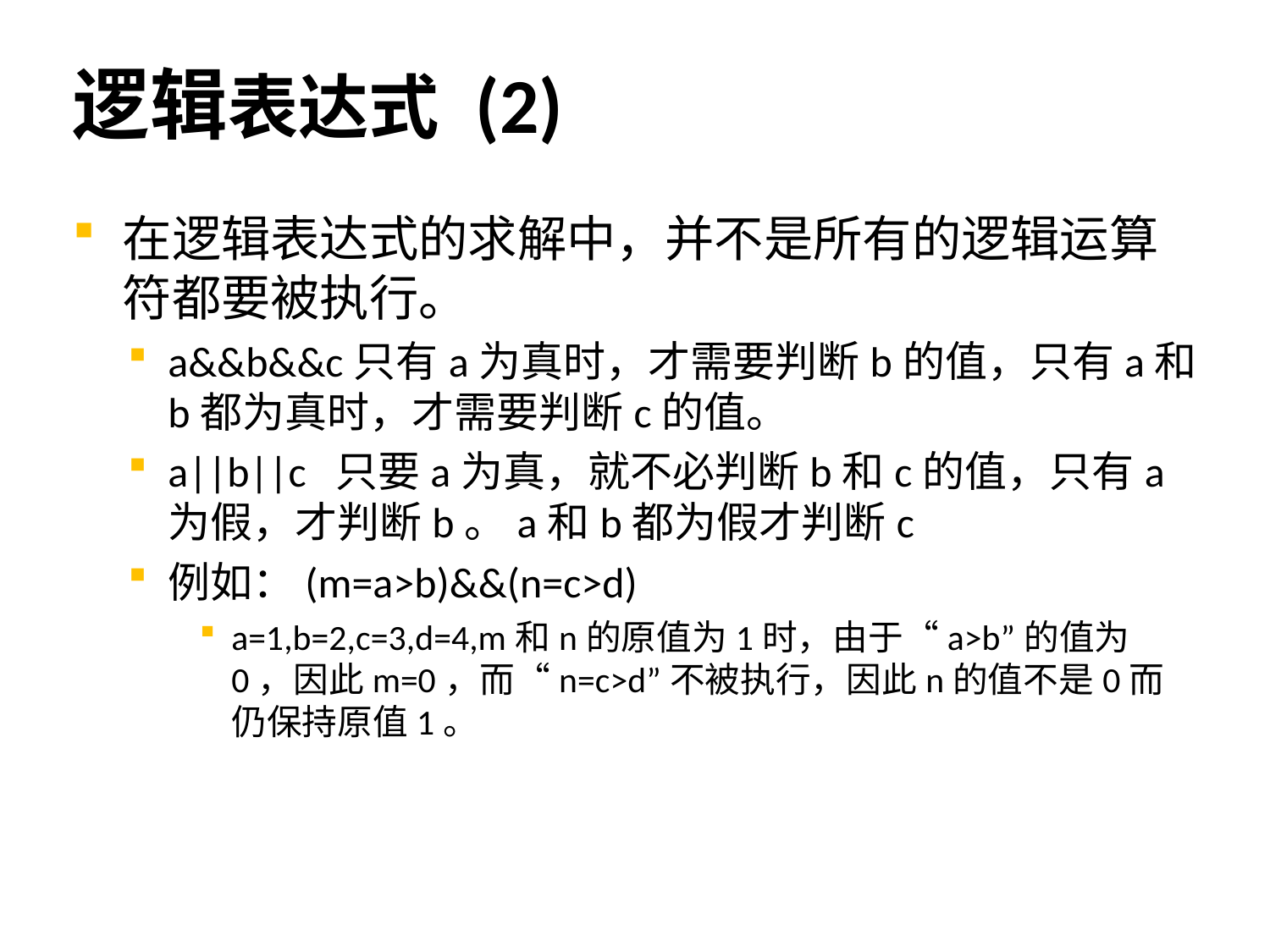

# 逻辑表达式 (2)
在逻辑表达式的求解中，并不是所有的逻辑运算符都要被执行。
a&&b&&c只有a为真时，才需要判断b的值，只有a和b都为真时，才需要判断c的值。
a||b||c  只要a为真，就不必判断b和c的值，只有a为假，才判断b。a和b都为假才判断c
例如：(m=a>b)&&(n=c>d)
a=1,b=2,c=3,d=4,m和n的原值为1时，由于“a>b”的值为0，因此m=0，而“n=c>d”不被执行，因此n的值不是0而仍保持原值1。